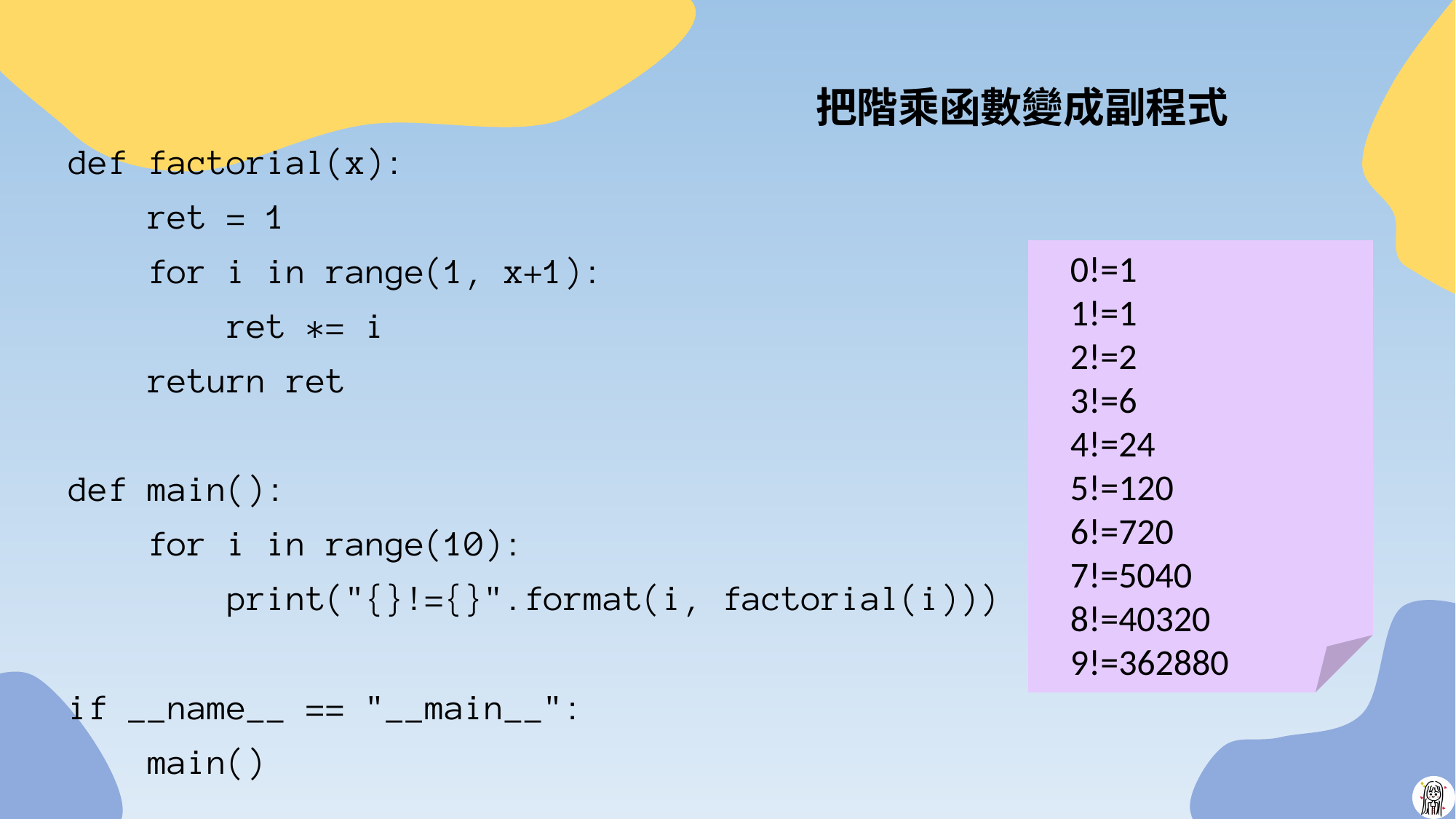

# 把階乘函數變成副程式
def factorial(x):
    ret = 1
    for i in range(1, x+1):
        ret *= i
    return ret

def main():
    for i in range(10):
        print("{}!={}".format(i, factorial(i)))

if __name__ == "__main__":
    main()

0!=1
1!=1
2!=2
3!=6
4!=24
5!=120
6!=720
7!=5040
8!=40320
9!=362880
30